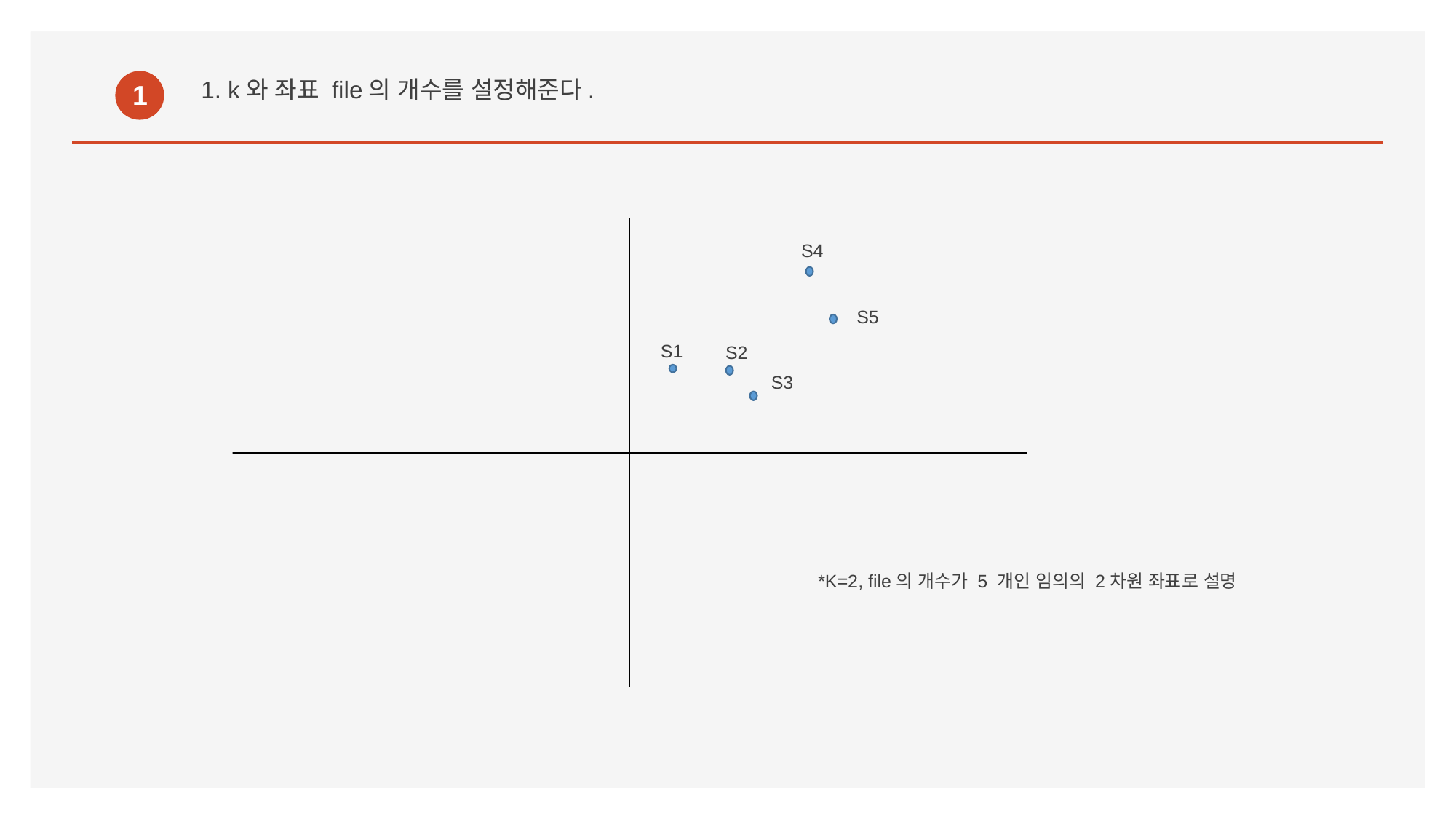

1
1. k와 좌표 file의 개수를 설정해준다.

S4
S5
S1
S2
S3
*K=2, file의 개수가 5 개인 임의의 2차원 좌표로 설명